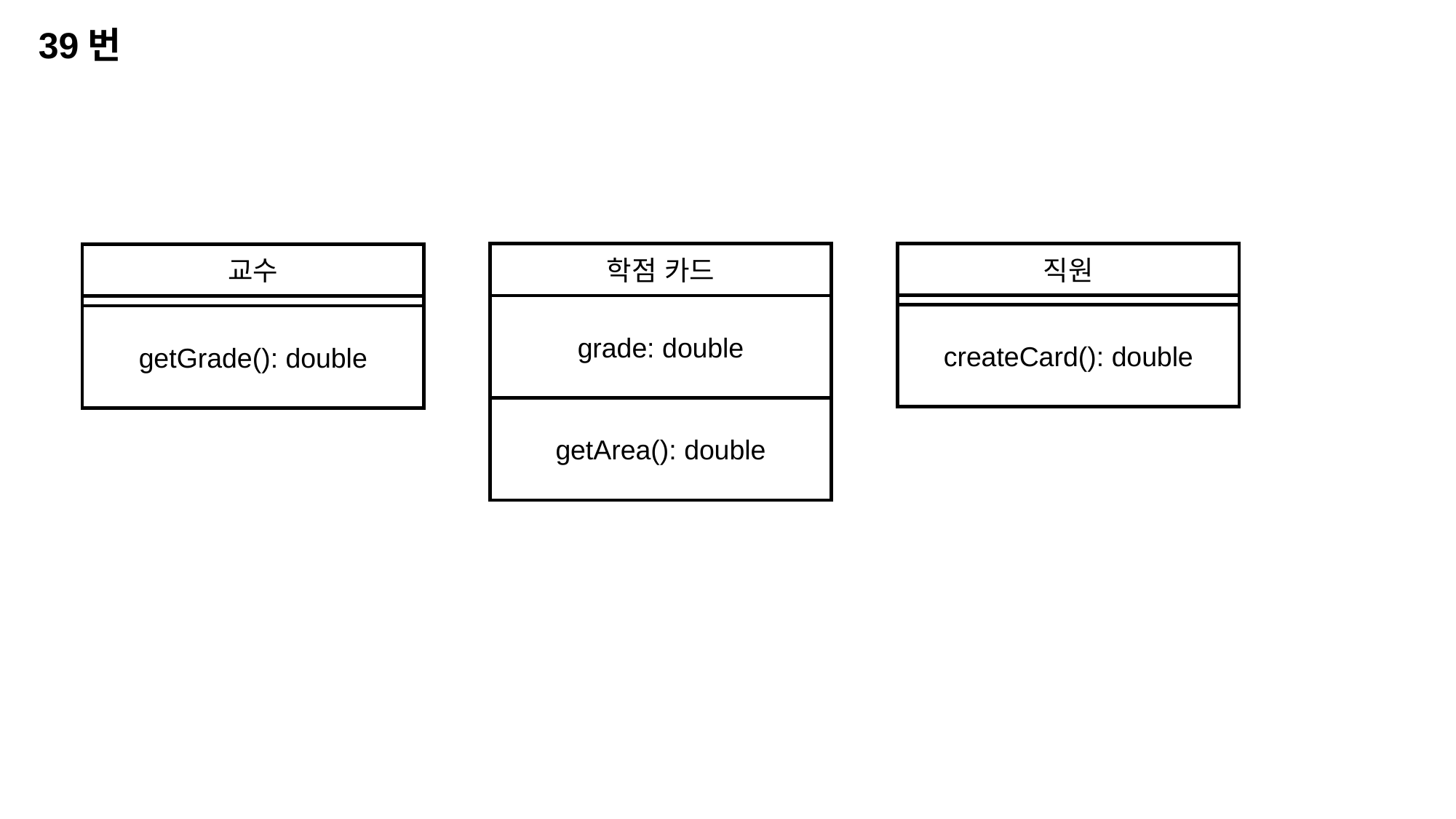

39번
학점 카드
grade: double
getArea(): double
직원

createCard(): double
교수

getGrade(): double